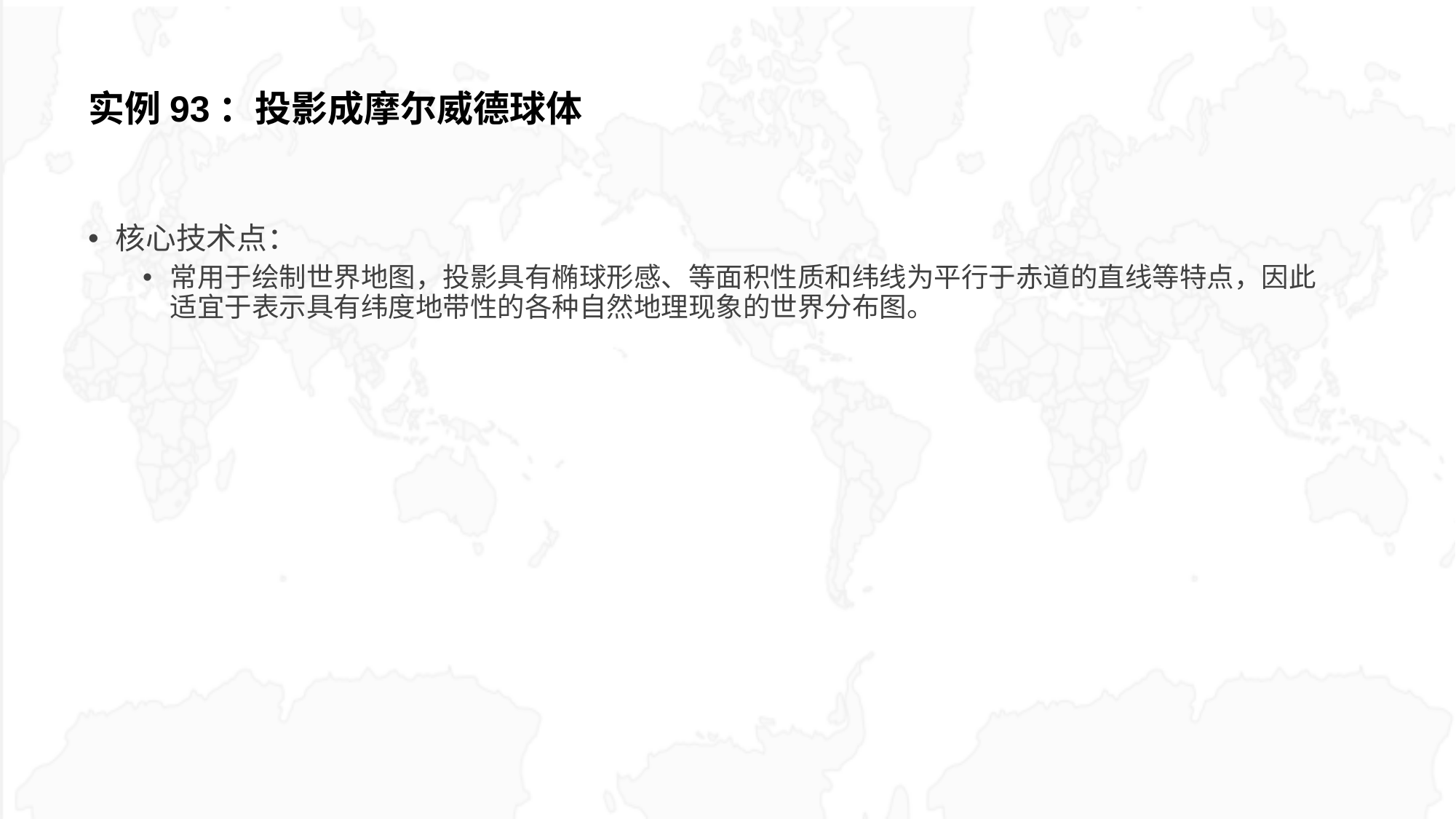

# 实例93：投影成摩尔威德球体
核心技术点：
常用于绘制世界地图，投影具有椭球形感、等面积性质和纬线为平行于赤道的直线等特点，因此适宜于表示具有纬度地带性的各种自然地理现象的世界分布图。